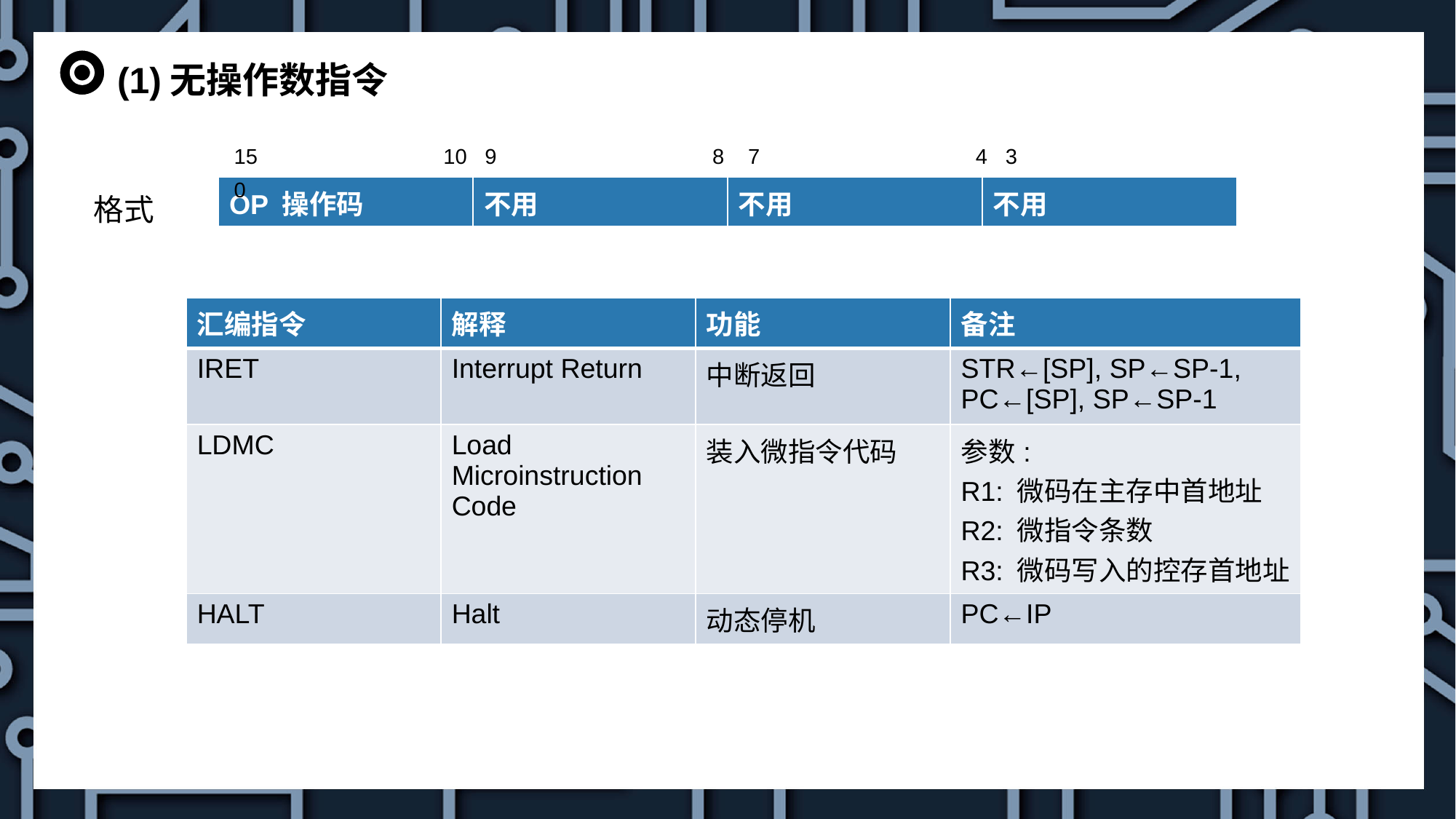

(1)无操作数指令

15                               10   9                                    8    7                                    4   3                                    0
格式
| OP 操作码 | 不用 | 不用 | 不用 |
| --- | --- | --- | --- |
| 汇编指令 | 解释 | 功能 | 备注 |
| --- | --- | --- | --- |
| IRET | Interrupt Return | 中断返回 | STR←[SP], SP←SP-1, PC←[SP], SP←SP-1 |
| LDMC | Load Microinstruction Code | 装入微指令代码 | 参数: R1: 微码在主存中首地址 R2: 微指令条数 R3: 微码写入的控存首地址 |
| HALT | Halt | 动态停机 | PC←IP |